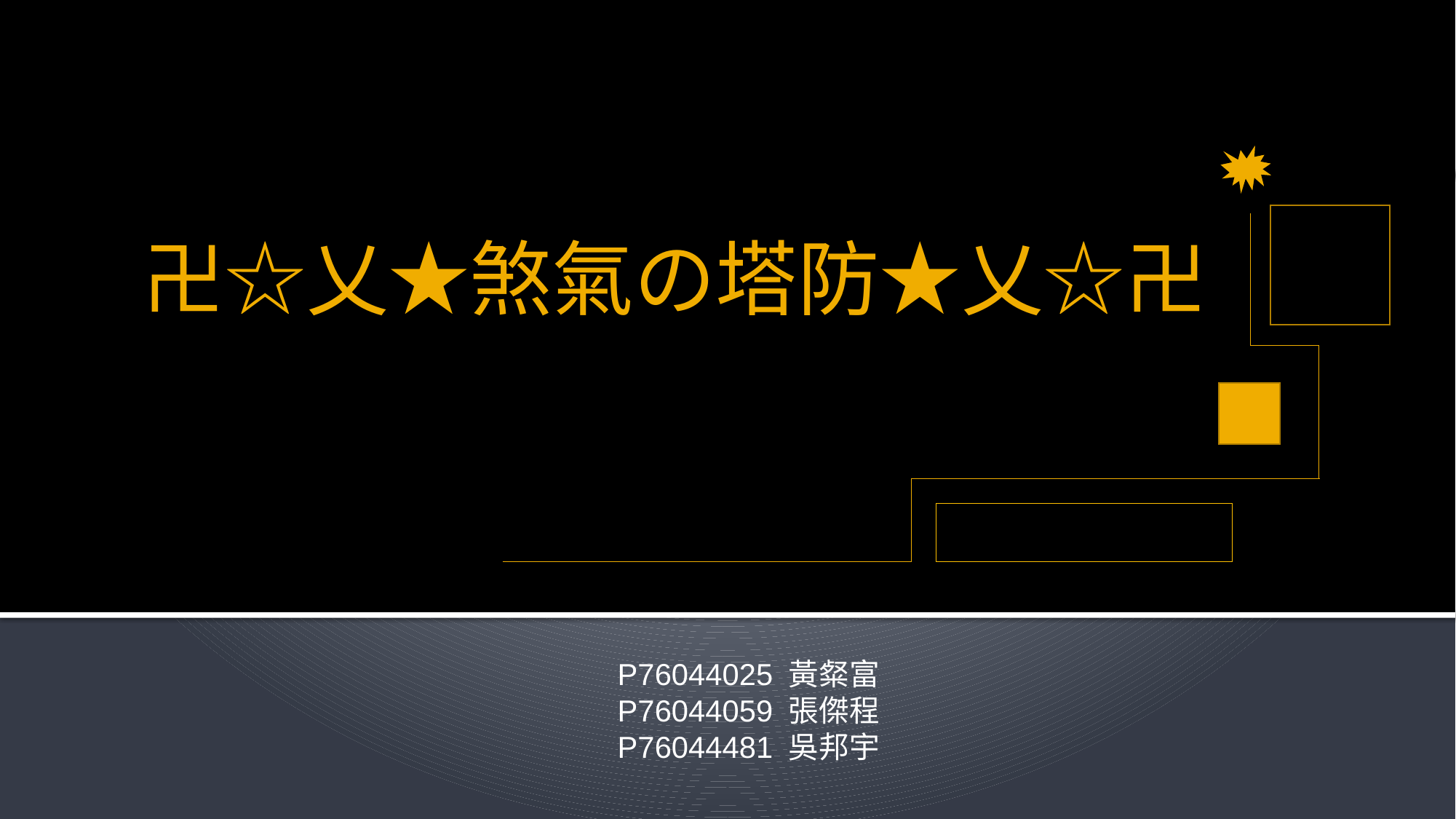

# 卍☆乂★煞氣の塔防★乂☆卍
P76044025 黃粲富
P76044059 張傑程
P76044481 吳邦宇